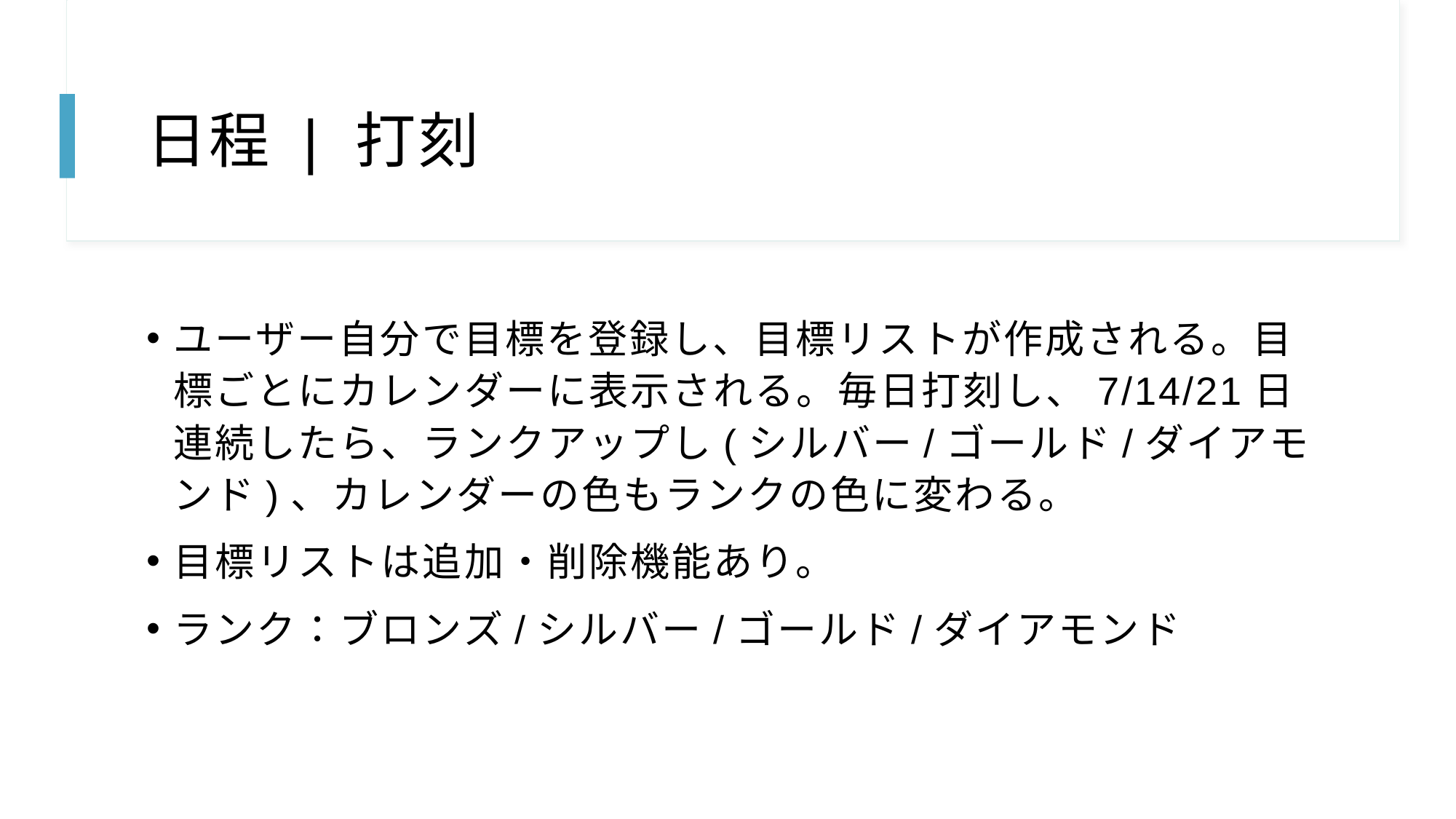

# 日程 | 打刻
ユーザー自分で目標を登録し、目標リストが作成される。目標ごとにカレンダーに表示される。毎日打刻し、7/14/21日連続したら、ランクアップし(シルバー/ゴールド/ダイアモンド)、カレンダーの色もランクの色に変わる。
目標リストは追加・削除機能あり。
ランク：ブロンズ/シルバー/ゴールド/ダイアモンド